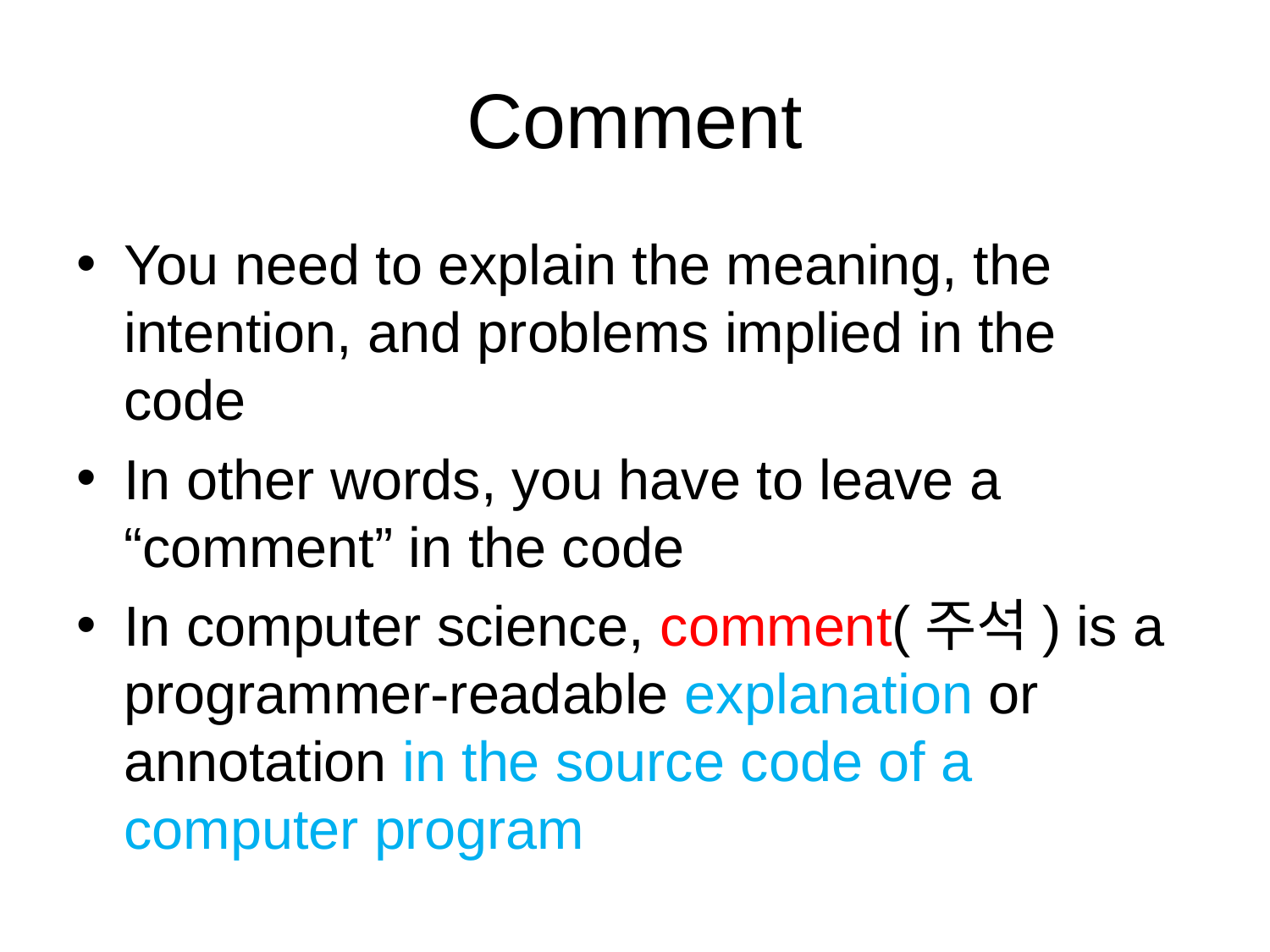

# Comment
You need to explain the meaning, the intention, and problems implied in the code
In other words, you have to leave a “comment” in the code
In computer science, comment(주석) is a programmer-readable explanation or annotation in the source code of a computer program